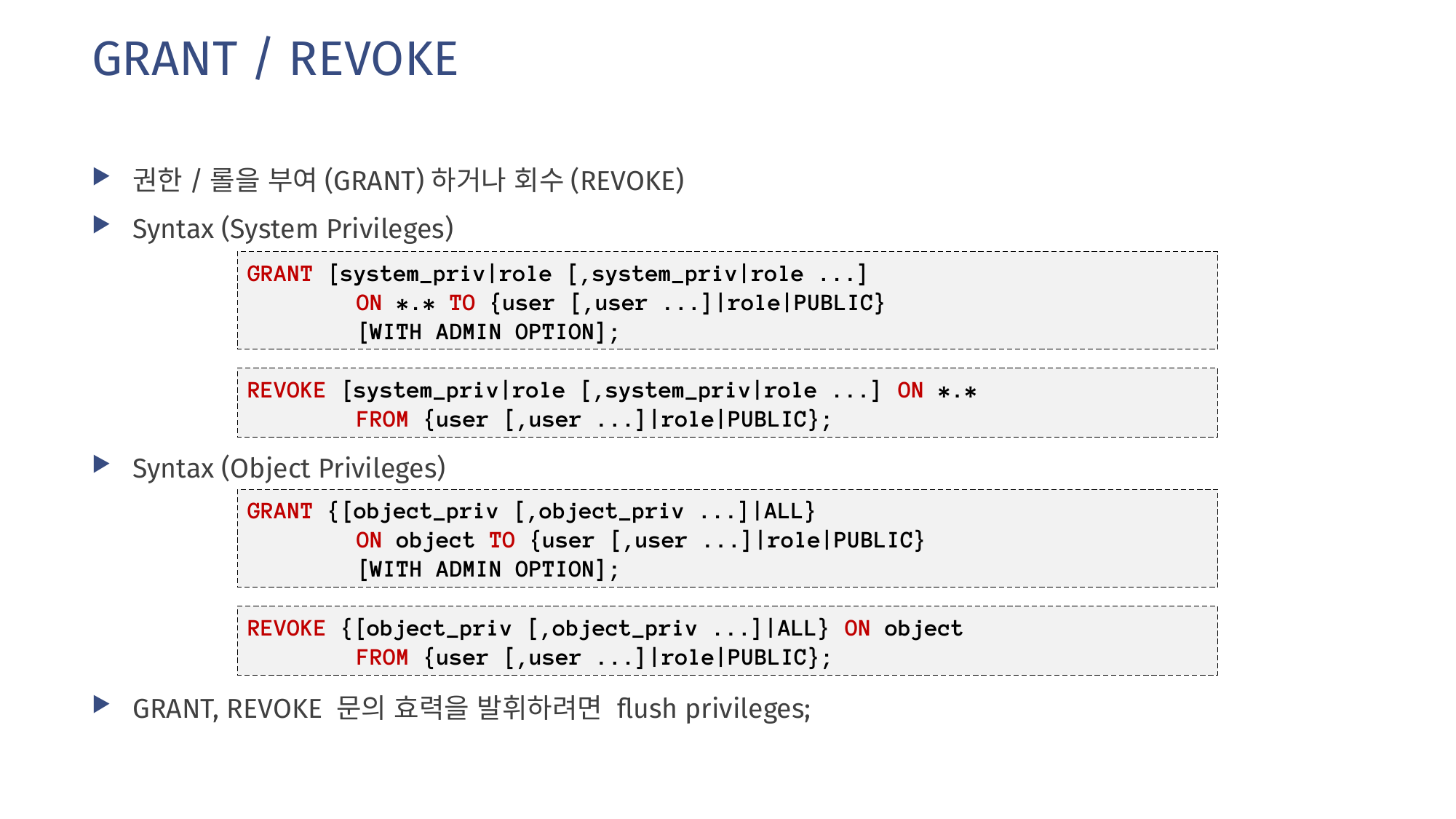

# GRANT / REVOKE
권한/롤을 부여(GRANT)하거나 회수(REVOKE)
Syntax (System Privileges)

Syntax (Object Privileges)

GRANT, REVOKE 문의 효력을 발휘하려면 flush privileges;

GRANT [system_priv|role [,system_priv|role ...]
	ON *.* TO {user [,user ...]|role|PUBLIC}
	[WITH ADMIN OPTION];
REVOKE [system_priv|role [,system_priv|role ...] ON *.*
	FROM {user [,user ...]|role|PUBLIC};
GRANT {[object_priv [,object_priv ...]|ALL}
	ON object TO {user [,user ...]|role|PUBLIC}
	[WITH ADMIN OPTION];
REVOKE {[object_priv [,object_priv ...]|ALL} ON object
	FROM {user [,user ...]|role|PUBLIC};